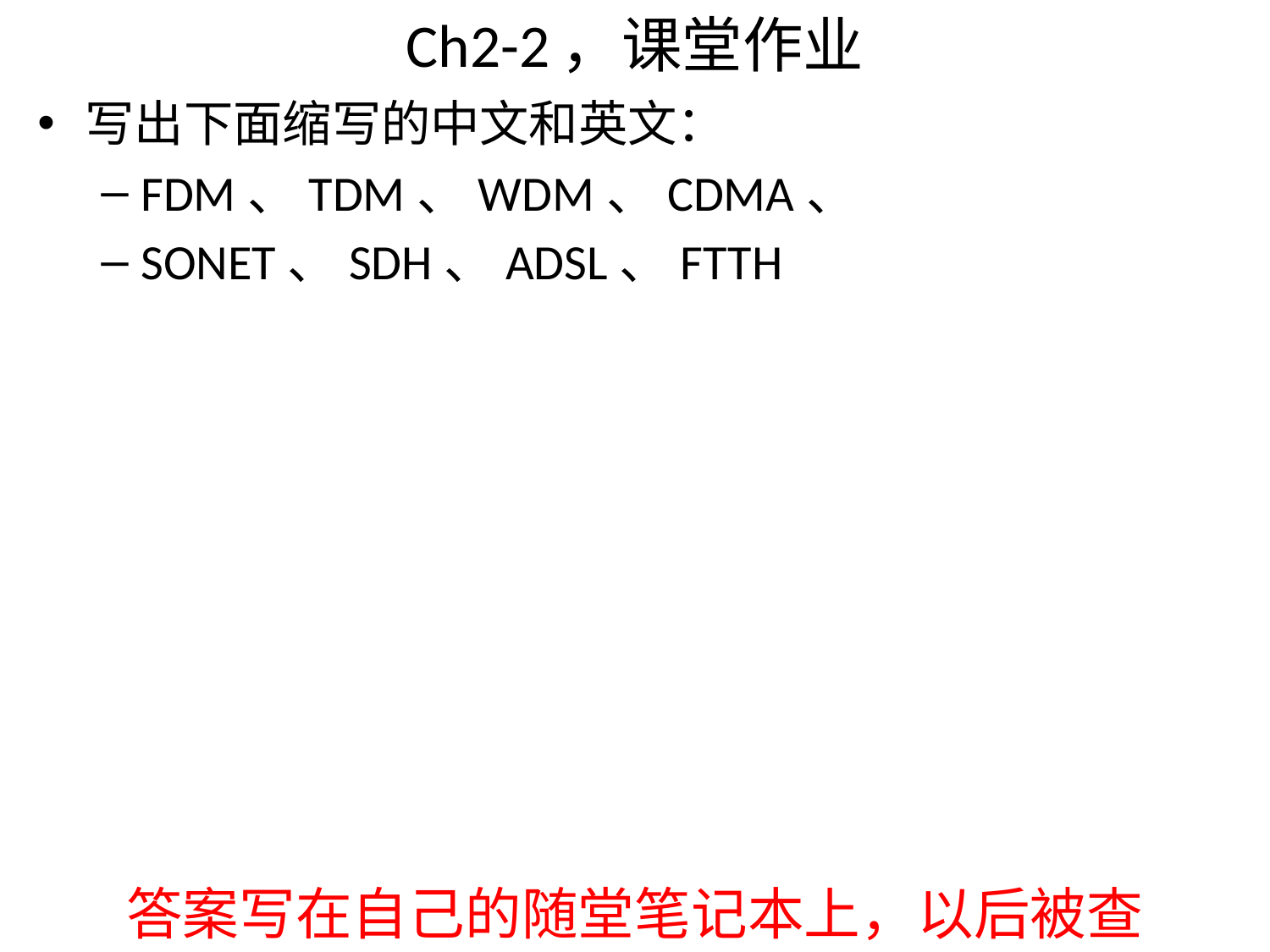

# Ch2-2，课堂作业
写出下面缩写的中文和英文：
FDM、TDM、WDM、CDMA、
SONET、SDH、ADSL、FTTH
答案写在自己的随堂笔记本上，以后被查